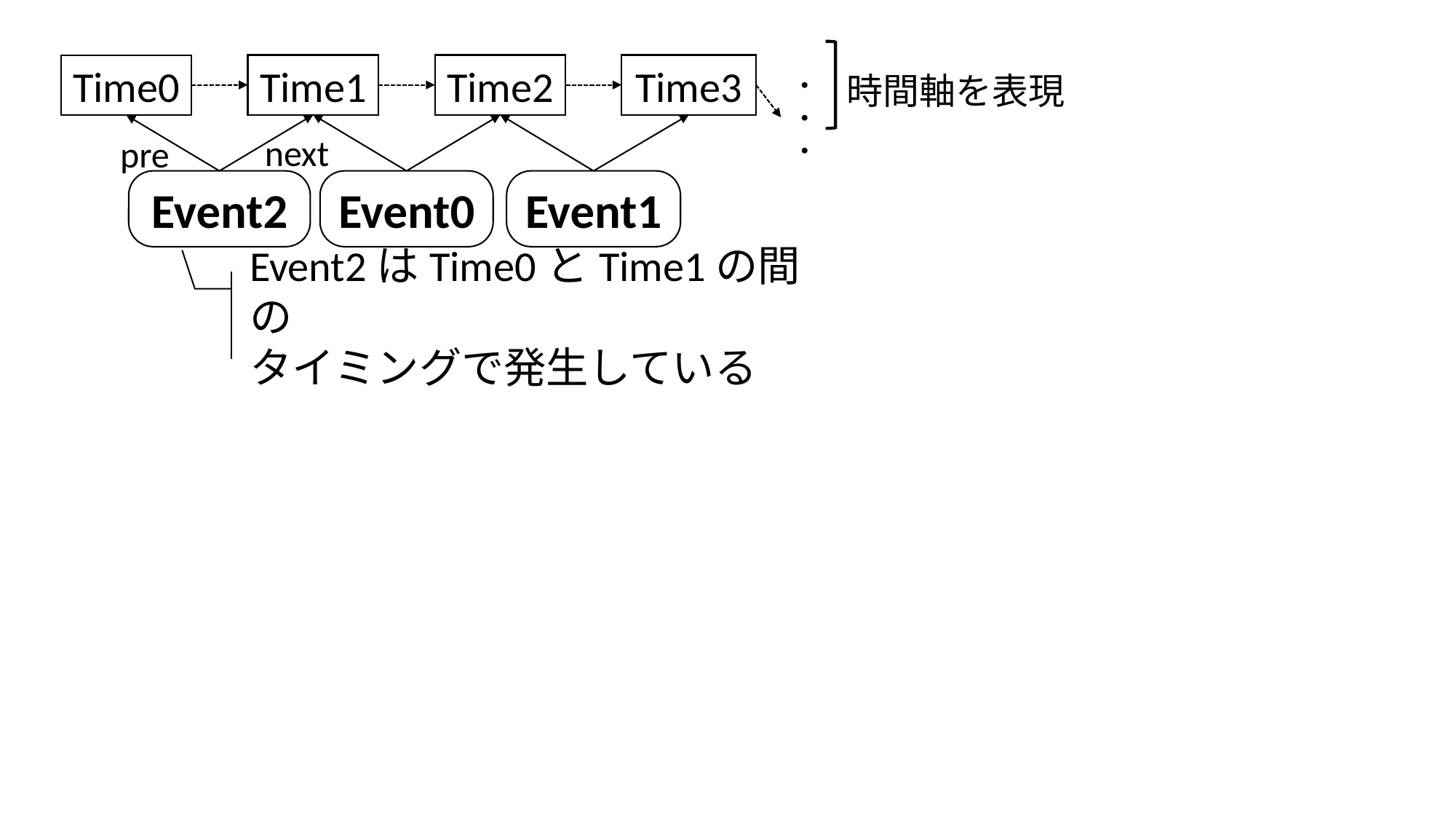

Time1
Time2
Time3
Time0
・・・
時間軸を表現
next
pre
Event2
Event0
Event1
Event2はTime0とTime1の間の
タイミングで発生している